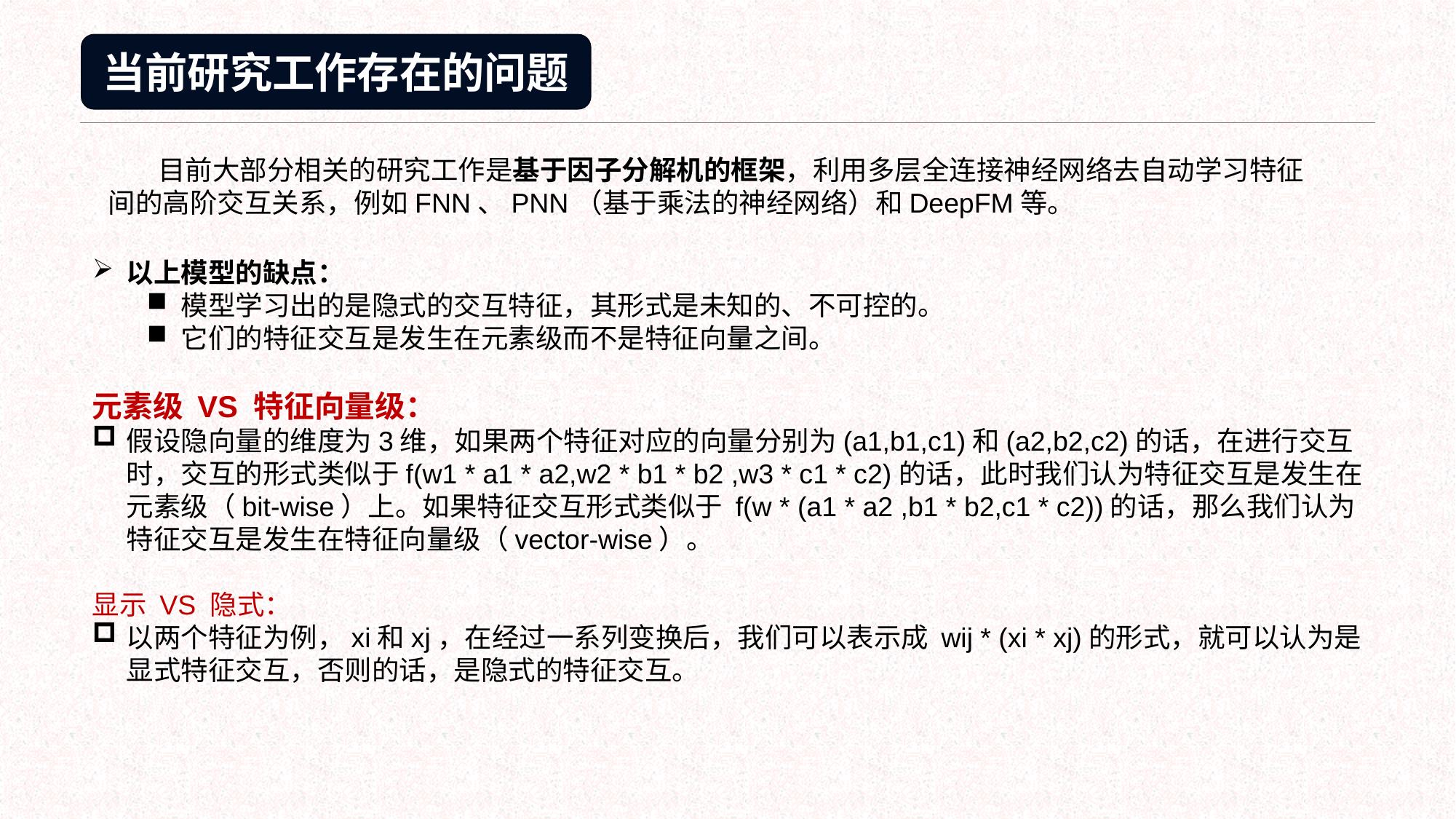

当前研究工作存在的问题
       目前大部分相关的研究工作是基于因子分解机的框架，利用多层全连接神经网络去自动学习特征间的高阶交互关系，例如FNN、PNN（基于乘法的神经网络）和DeepFM等。
以上模型的缺点：
模型学习出的是隐式的交互特征，其形式是未知的、不可控的。
它们的特征交互是发生在元素级而不是特征向量之间。

元素级 VS 特征向量级：
假设隐向量的维度为3维，如果两个特征对应的向量分别为(a1,b1,c1)和(a2,b2,c2)的话，在进行交互时，交互的形式类似于f(w1 * a1 * a2,w2 * b1 * b2 ,w3 * c1 * c2)的话，此时我们认为特征交互是发生在元素级（bit-wise）上。如果特征交互形式类似于 f(w * (a1 * a2 ,b1 * b2,c1 * c2))的话，那么我们认为特征交互是发生在特征向量级（vector-wise）。

显示 VS 隐式：
以两个特征为例，xi和xj，在经过一系列变换后，我们可以表示成 wij * (xi * xj)的形式，就可以认为是显式特征交互，否则的话，是隐式的特征交互。